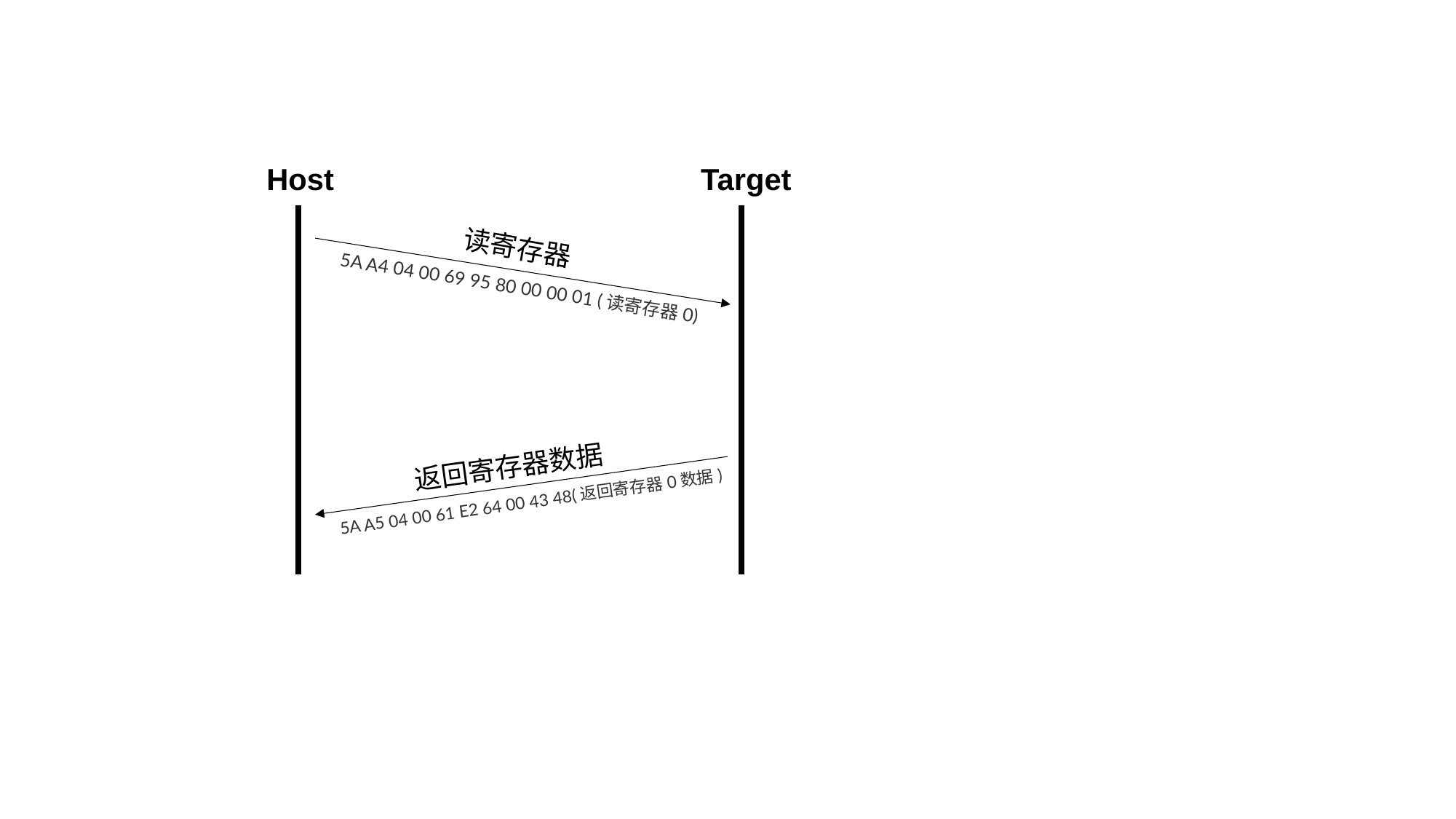

Target
Host
读寄存器
5A A4 04 00 69 95 80 00 00 01 (读寄存器0)
返回寄存器数据
5A A5 04 00 61 E2 64 00 43 48(返回寄存器0数据)